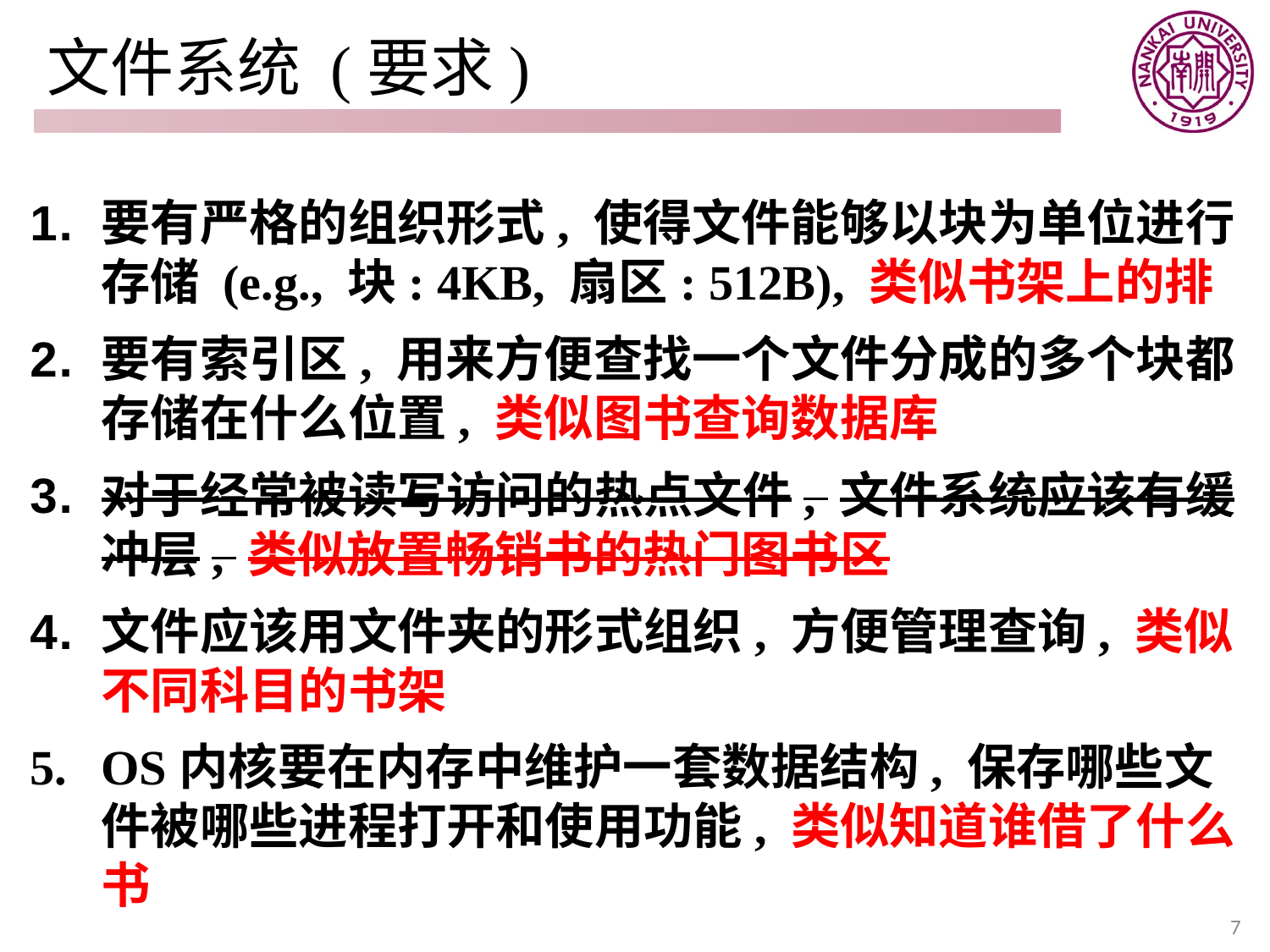

# 文件系统 (要求)
要有严格的组织形式, 使得文件能够以块为单位进行存储 (e.g., 块: 4KB, 扇区: 512B), 类似书架上的排
要有索引区, 用来方便查找一个文件分成的多个块都存储在什么位置, 类似图书查询数据库
对于经常被读写访问的热点文件, 文件系统应该有缓冲层, 类似放置畅销书的热门图书区
文件应该用文件夹的形式组织, 方便管理查询, 类似不同科目的书架
OS内核要在内存中维护一套数据结构, 保存哪些文件被哪些进程打开和使用功能, 类似知道谁借了什么书
7